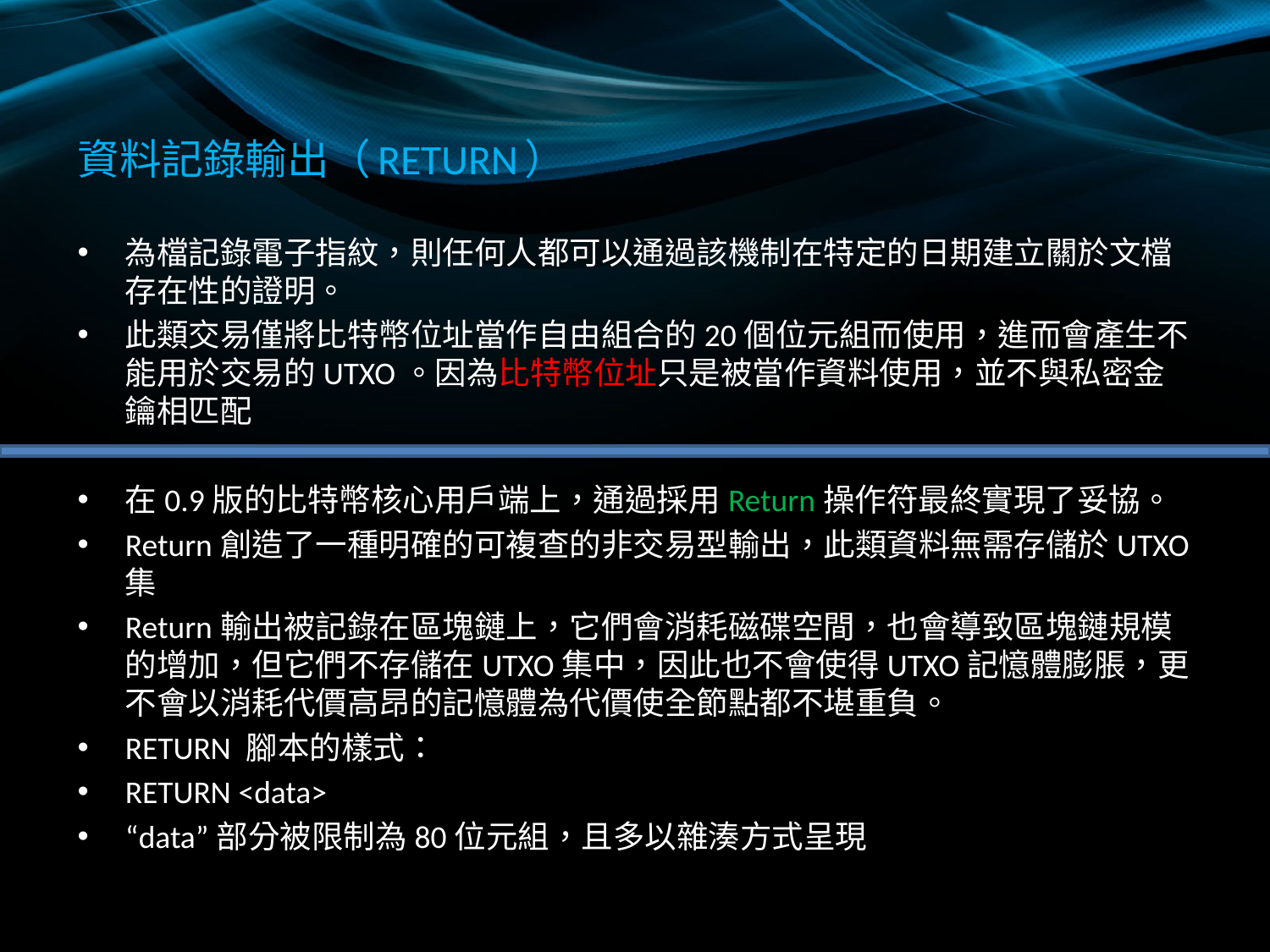

# 資料記錄輸出（RETURN）
為檔記錄電子指紋，則任何人都可以通過該機制在特定的日期建立關於文檔存在性的證明。
此類交易僅將比特幣位址當作自由組合的20個位元組而使用，進而會產生不能用於交易的UTXO。因為比特幣位址只是被當作資料使用，並不與私密金鑰相匹配

在0.9版的比特幣核心用戶端上，通過採用Return操作符最終實現了妥協。
Return創造了一種明確的可複查的非交易型輸出，此類資料無需存儲於UTXO集
Return輸出被記錄在區塊鏈上，它們會消耗磁碟空間，也會導致區塊鏈規模的增加，但它們不存儲在UTXO集中，因此也不會使得UTXO記憶體膨脹，更不會以消耗代價高昂的記憶體為代價使全節點都不堪重負。
RETURN 腳本的樣式：
RETURN <data>
“data”部分被限制為80位元組，且多以雜湊方式呈現